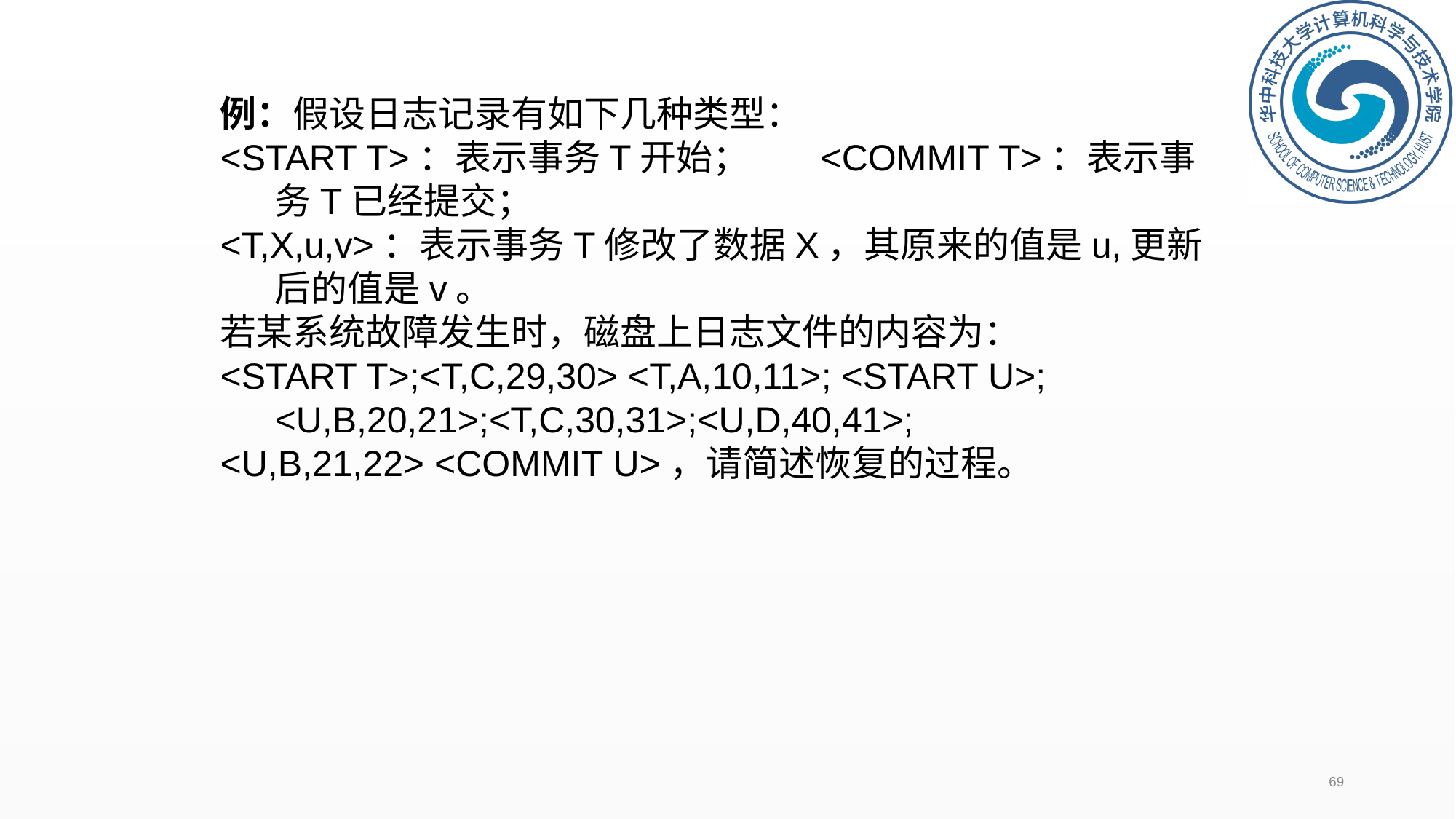

例：假设日志记录有如下几种类型：
<START T>：表示事务T开始；	<COMMIT T>：表示事务T已经提交；
<T,X,u,v>：表示事务T修改了数据X，其原来的值是u,更新后的值是v。
若某系统故障发生时，磁盘上日志文件的内容为：
<START T>;<T,C,29,30> <T,A,10,11>; <START U>; <U,B,20,21>;<T,C,30,31>;<U,D,40,41>;
<U,B,21,22> <COMMIT U>，请简述恢复的过程。
69